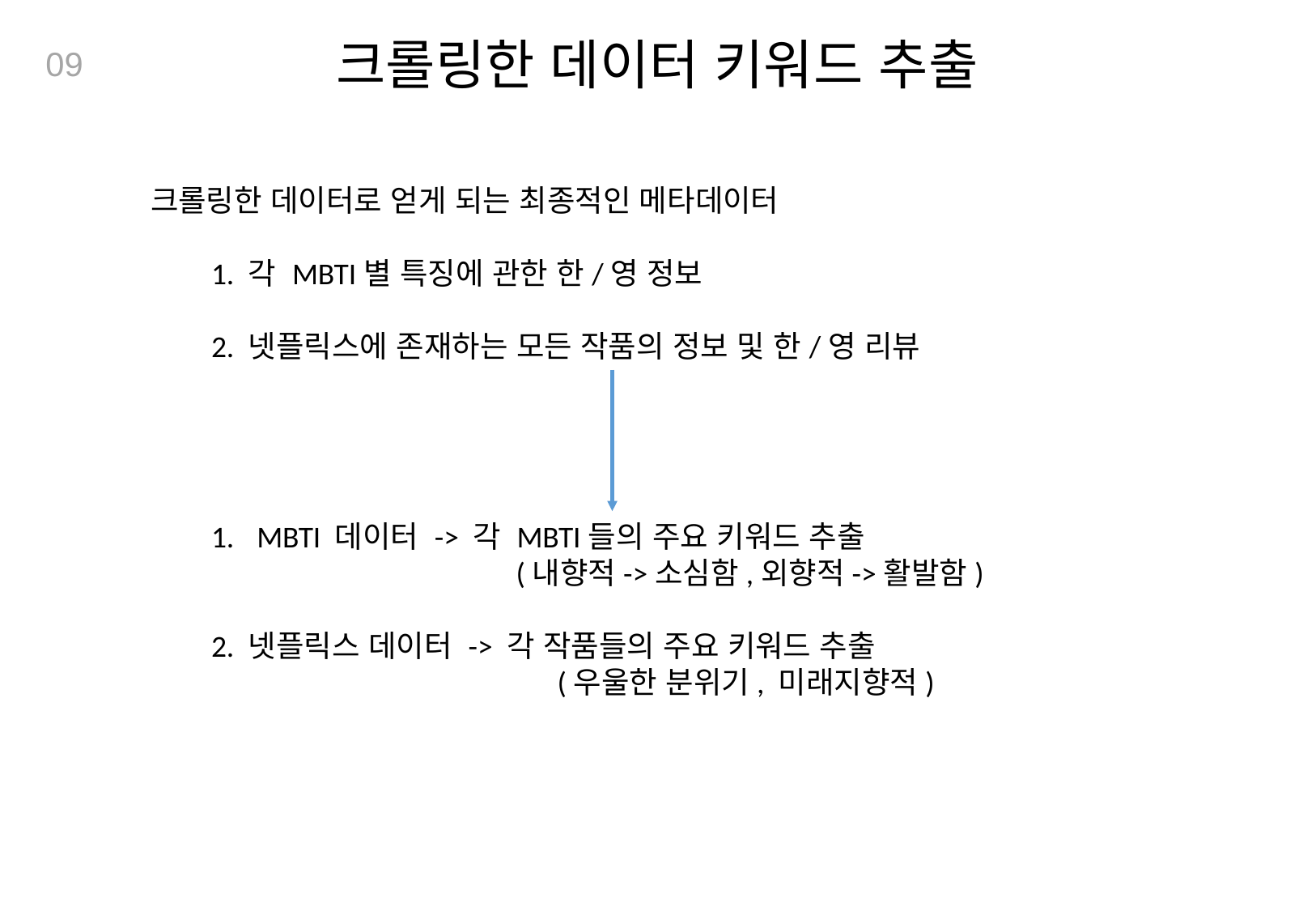

크롤링한 데이터 키워드 추출
09
크롤링한 데이터로 얻게 되는 최종적인 메타데이터

1. 각 MBTI별 특징에 관한 한/영 정보

2. 넷플릭스에 존재하는 모든 작품의 정보 및 한/영 리뷰
MBTI 데이터 -> 각 MBTI들의 주요 키워드 추출
		         (내향적->소심함,외향적->활발함)

2. 넷플릭스 데이터 -> 각 작품들의 주요 키워드 추출
		               (우울한 분위기, 미래지향적)